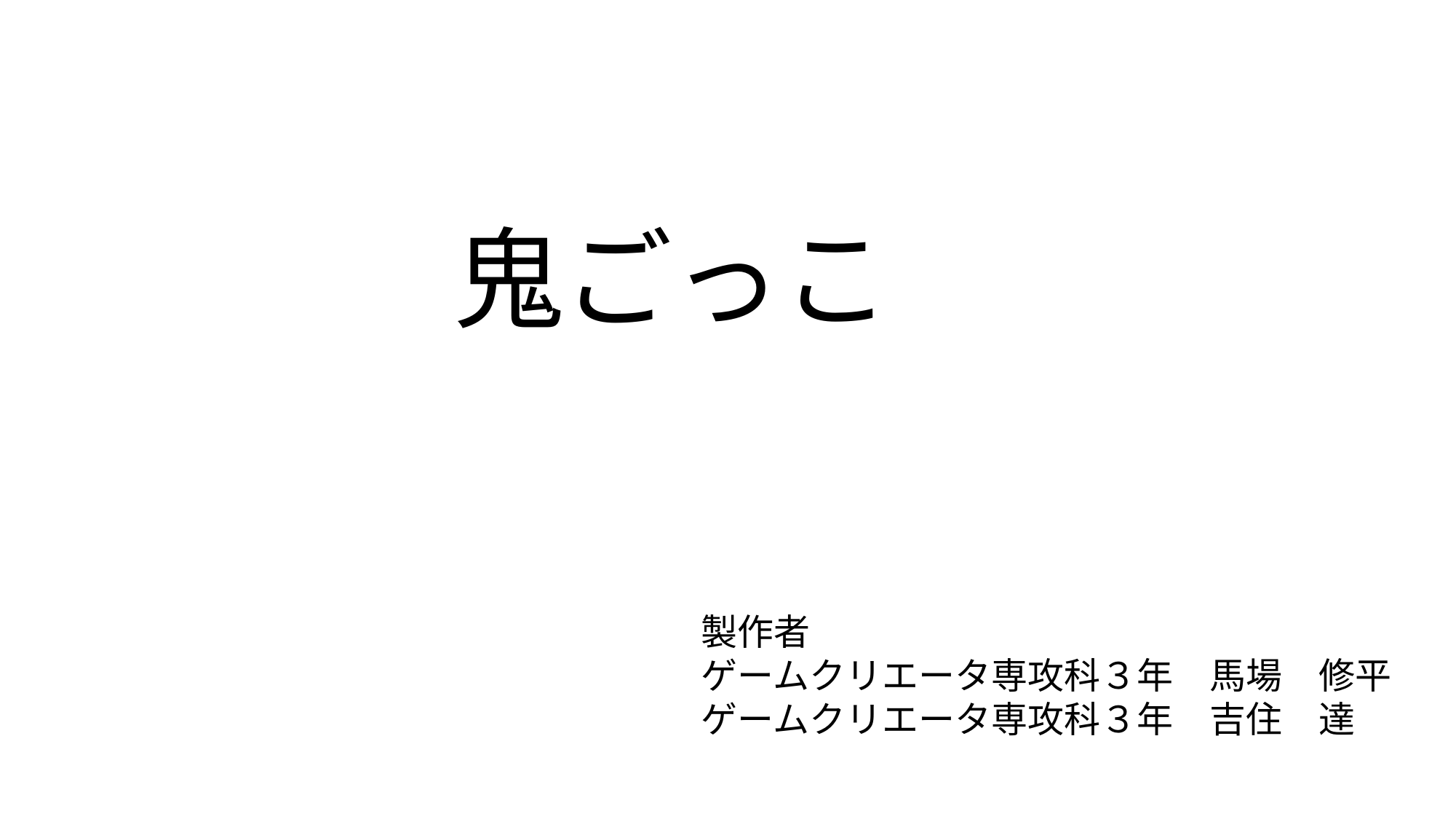

鬼ごっこ
製作者
ゲームクリエータ専攻科３年　馬場　修平
ゲームクリエータ専攻科３年　吉住　達